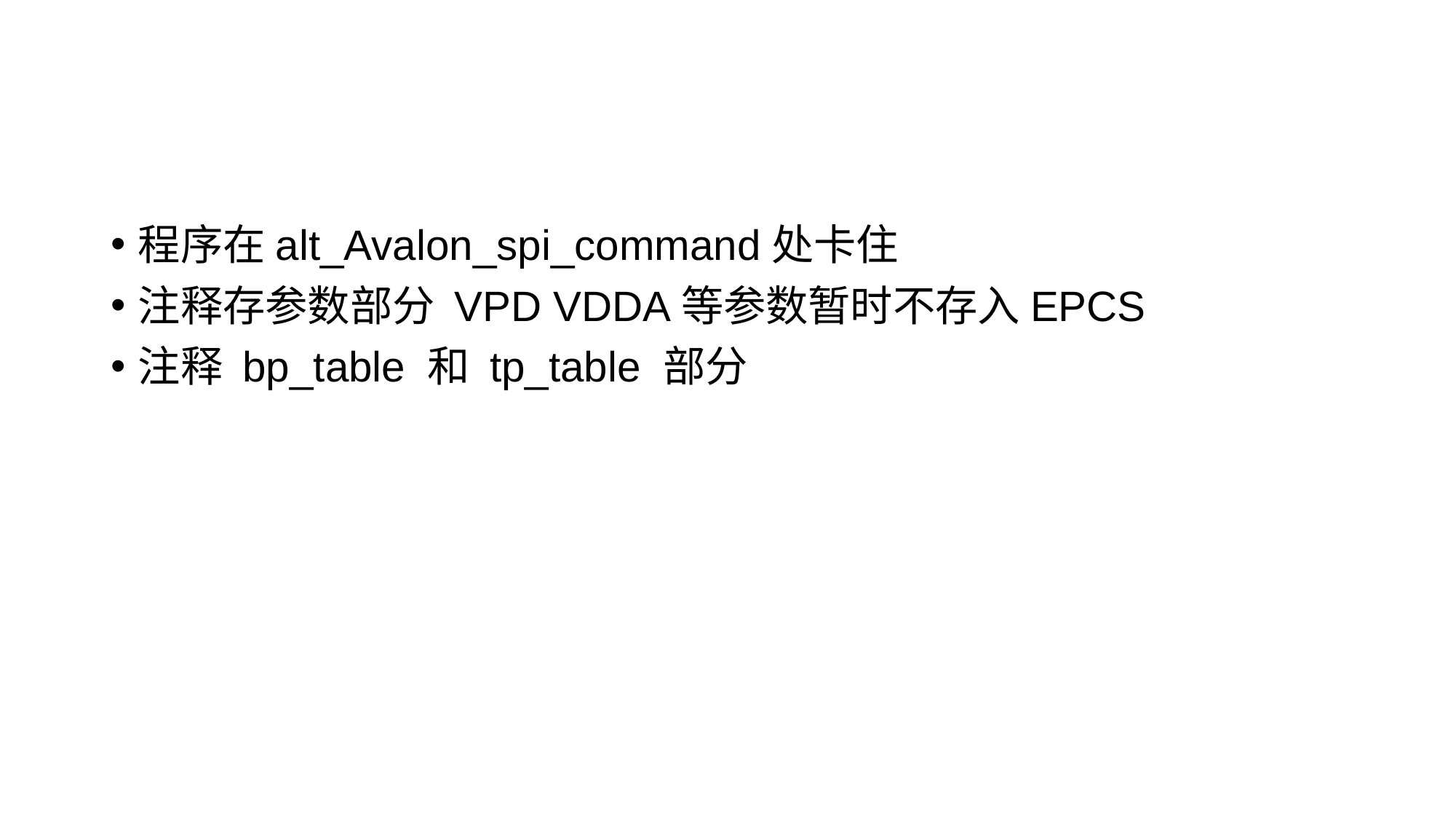

#
程序在alt_Avalon_spi_command处卡住
注释存参数部分 VPD VDDA等参数暂时不存入EPCS
注释 bp_table 和 tp_table 部分